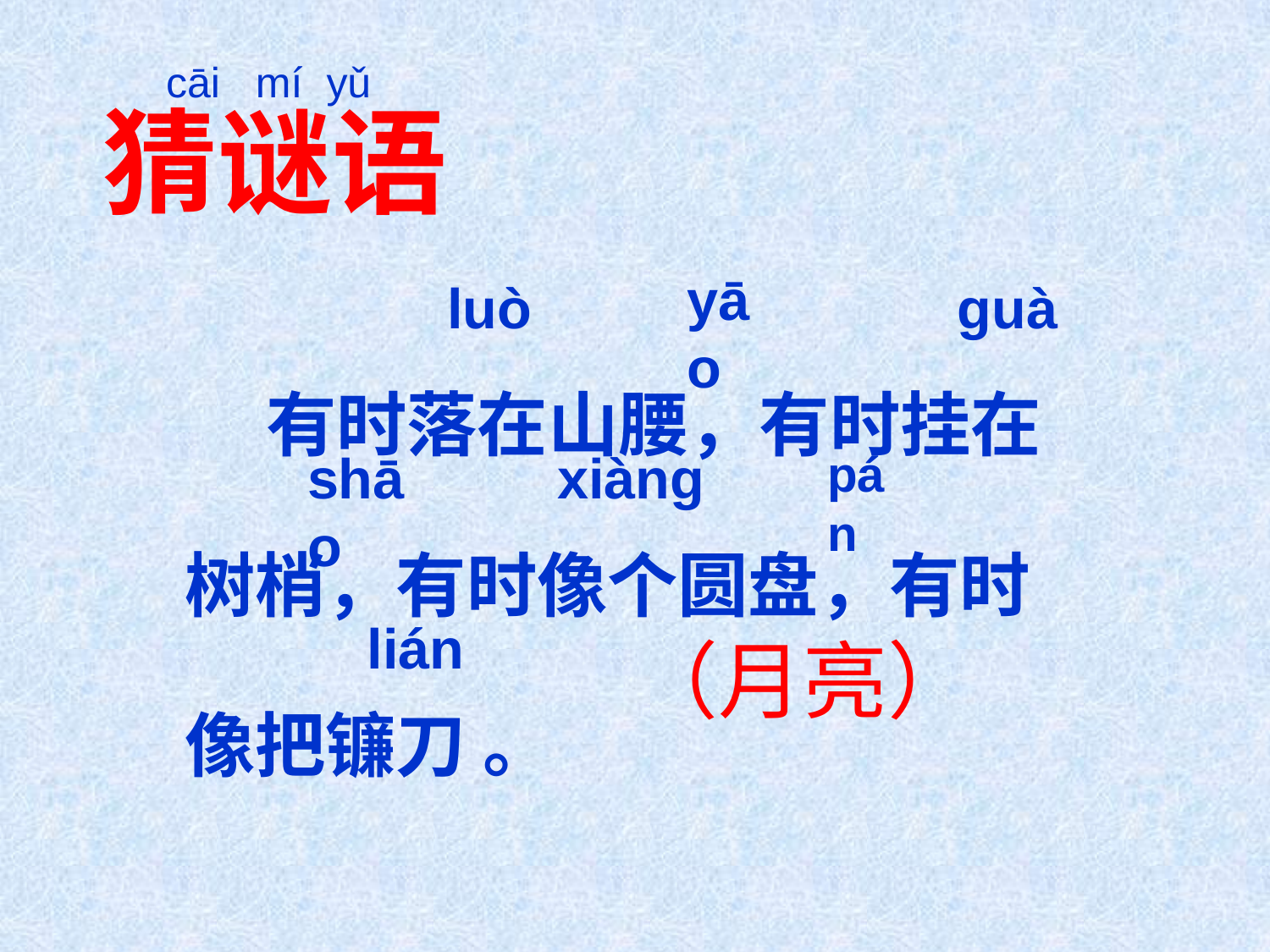

cāi   mí  yǔ
猜谜语
yāo
luò
ɡuà
    有时落在山腰，有时挂在树梢，有时像个圆盘，有时像把镰刀 。
shāo
xiànɡ
pán
lián
（月亮）